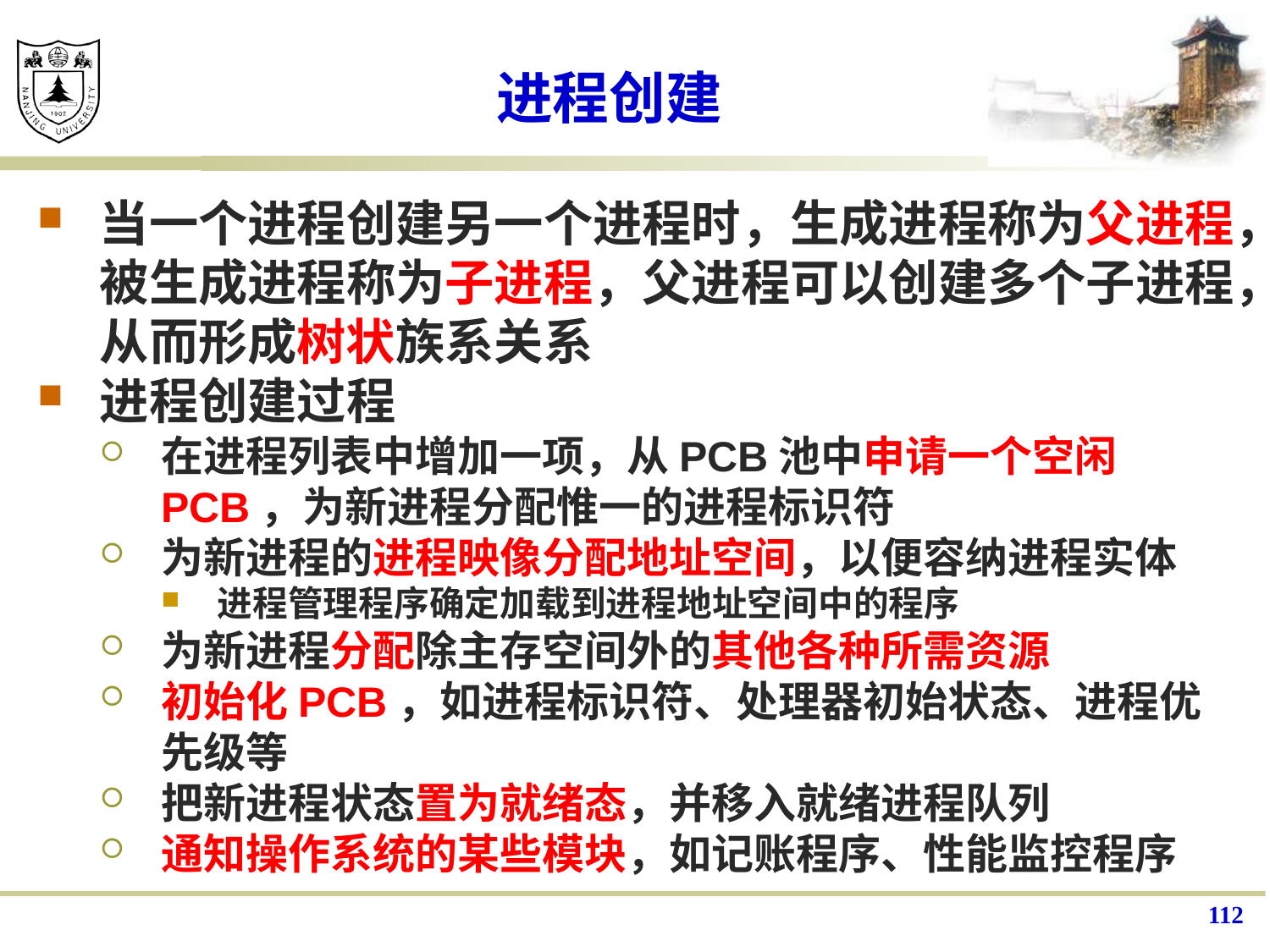

# 进程创建
当一个进程创建另一个进程时，生成进程称为父进程，被生成进程称为子进程，父进程可以创建多个子进程，从而形成树状族系关系
进程创建过程
在进程列表中增加一项，从PCB池中申请一个空闲PCB，为新进程分配惟一的进程标识符
为新进程的进程映像分配地址空间，以便容纳进程实体
进程管理程序确定加载到进程地址空间中的程序
为新进程分配除主存空间外的其他各种所需资源
初始化PCB，如进程标识符、处理器初始状态、进程优先级等
把新进程状态置为就绪态，并移入就绪进程队列
通知操作系统的某些模块，如记账程序、性能监控程序

112